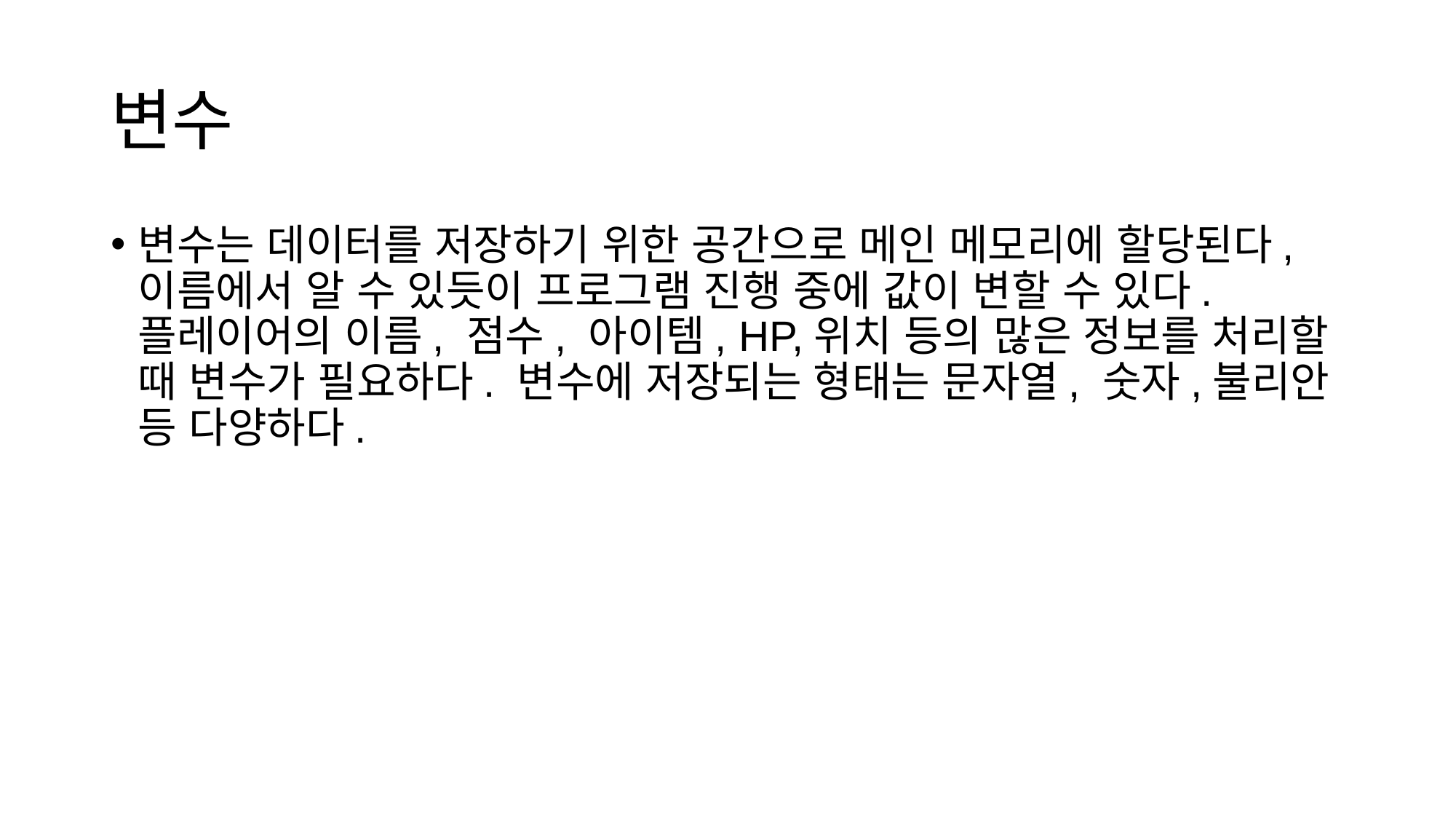

# 변수
변수는 데이터를 저장하기 위한 공간으로 메인 메모리에 할당된다, 이름에서 알 수 있듯이 프로그램 진행 중에 값이 변할 수 있다. 플레이어의 이름, 점수, 아이템, HP,위치 등의 많은 정보를 처리할 때 변수가 필요하다. 변수에 저장되는 형태는 문자열, 숫자,불리안 등 다양하다.